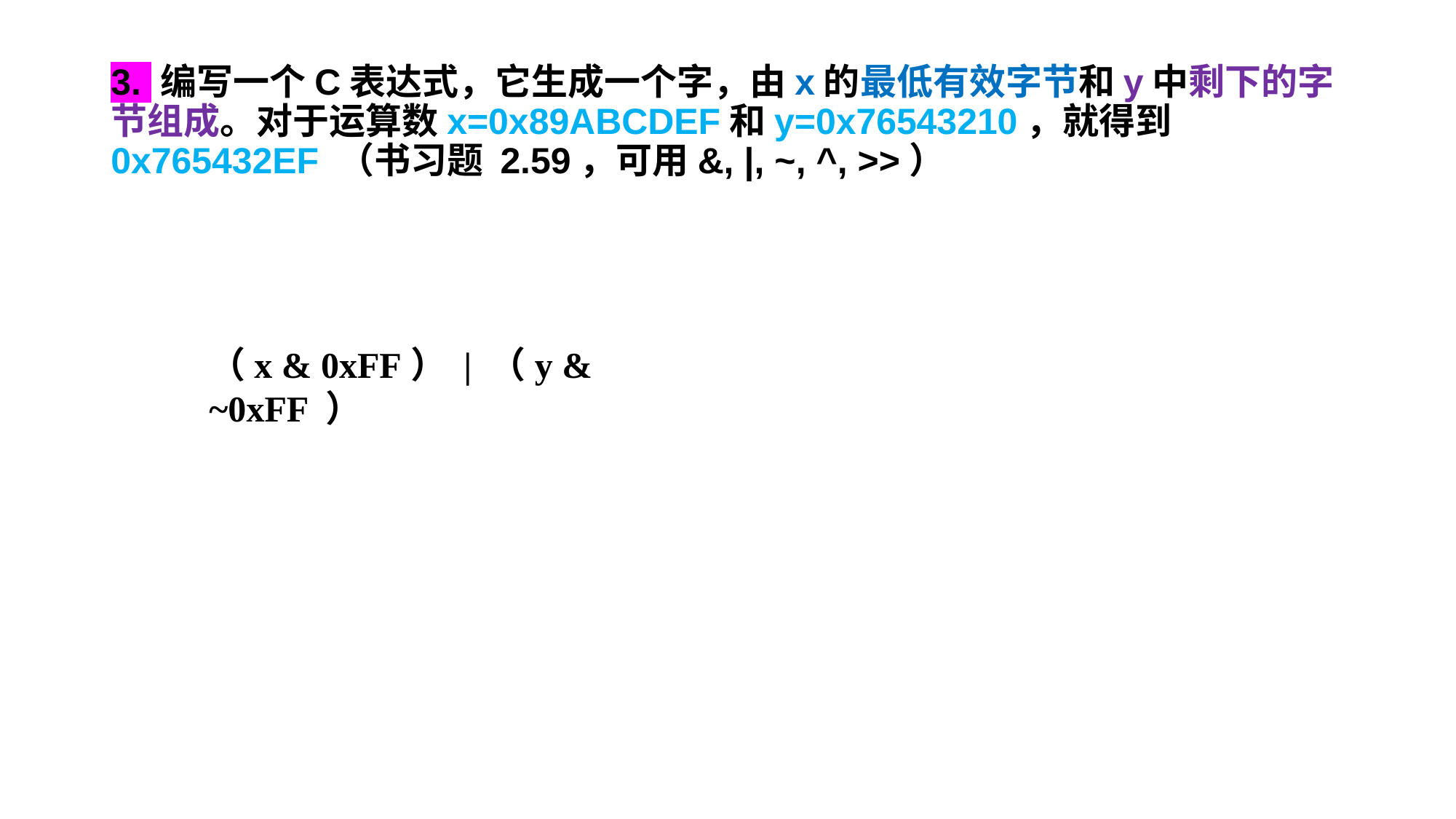

# 3. 编写一个C表达式，它生成一个字，由x的最低有效字节和y中剩下的字节组成。对于运算数x=0x89ABCDEF和y=0x76543210，就得到0x765432EF （书习题 2.59，可用&, |, ~, ^, >>）
（x & 0xFF） | （y & ~0xFF ）